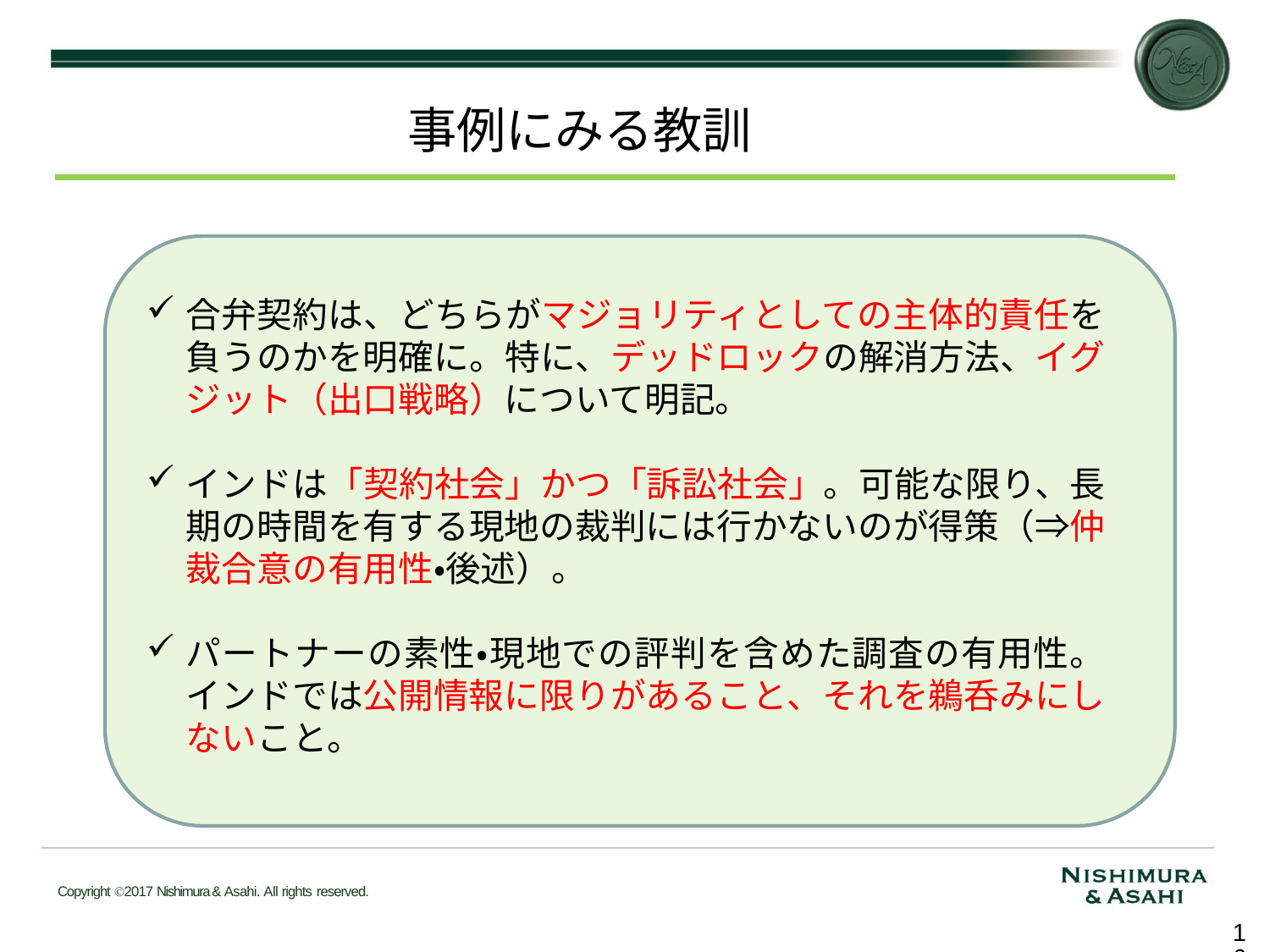

# 事例にみる教訓

合弁契約は、どちらがマジョリティとしての主体的責任を 負うのかを明確に。特に、デッドロックの解消方法、イグ ジット（出口戦略）について明記。
インドは「契約社会」かつ「訴訟社会」。可能な限り、長 期の時間を有する現地の裁判には行かないのが得策（⇒仲 裁合意の有用性・後述）。
パートナーの素性・現地での評判を含めた調査の有用性。 インドでは公開情報に限りがあること、それを鵜呑みにし ないこと。
Copyright Ⓒ2017 Nishimura & Asahi. All rights reserved.
16